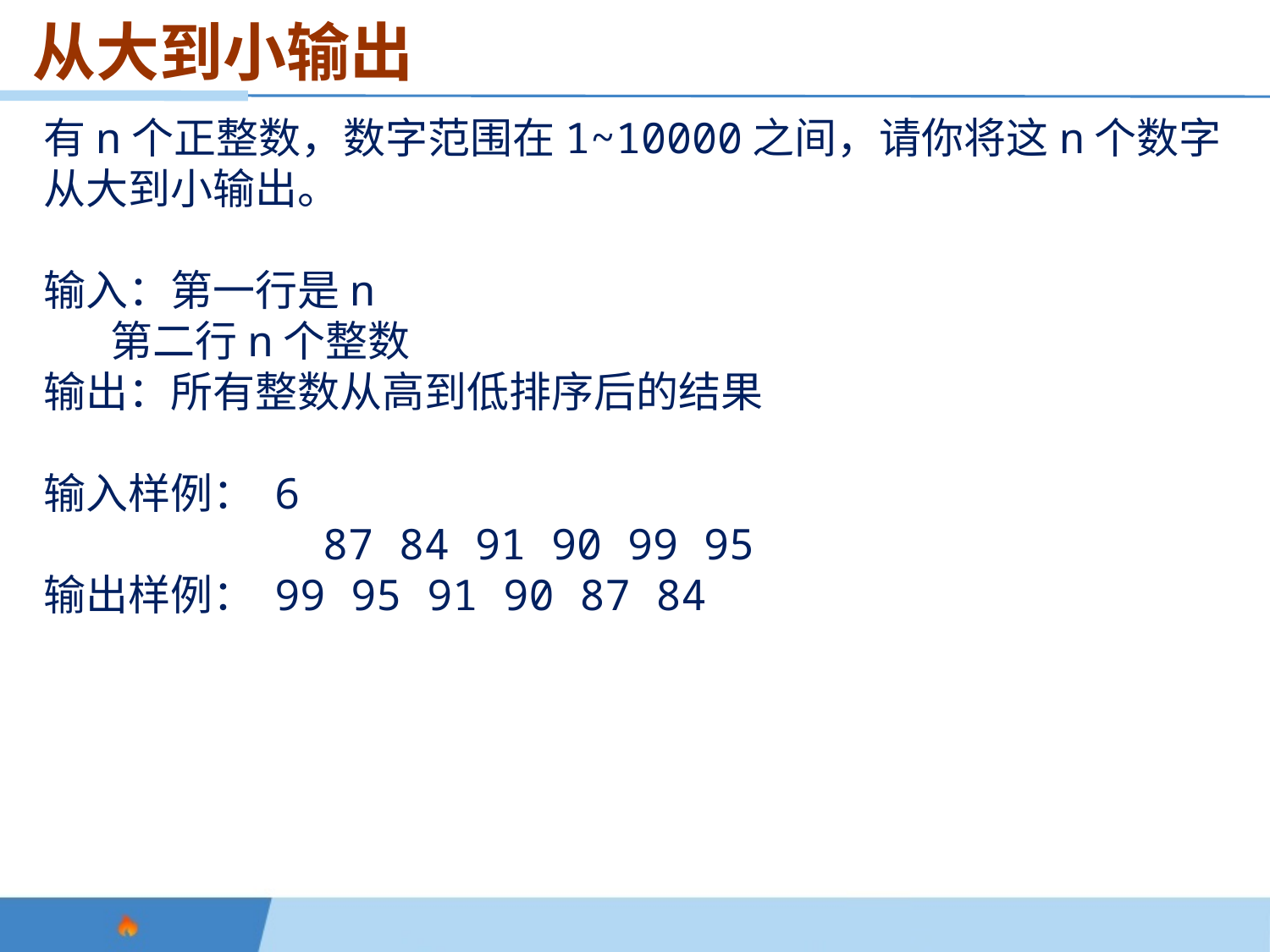

从大到小输出
有n个正整数，数字范围在1~10000之间，请你将这n个数字从大到小输出。

输入：第一行是n
      第二行n个整数
输出：所有整数从高到低排序后的结果

输入样例： 6
           87 84 91 90 99 95
输出样例： 99 95 91 90 87 84